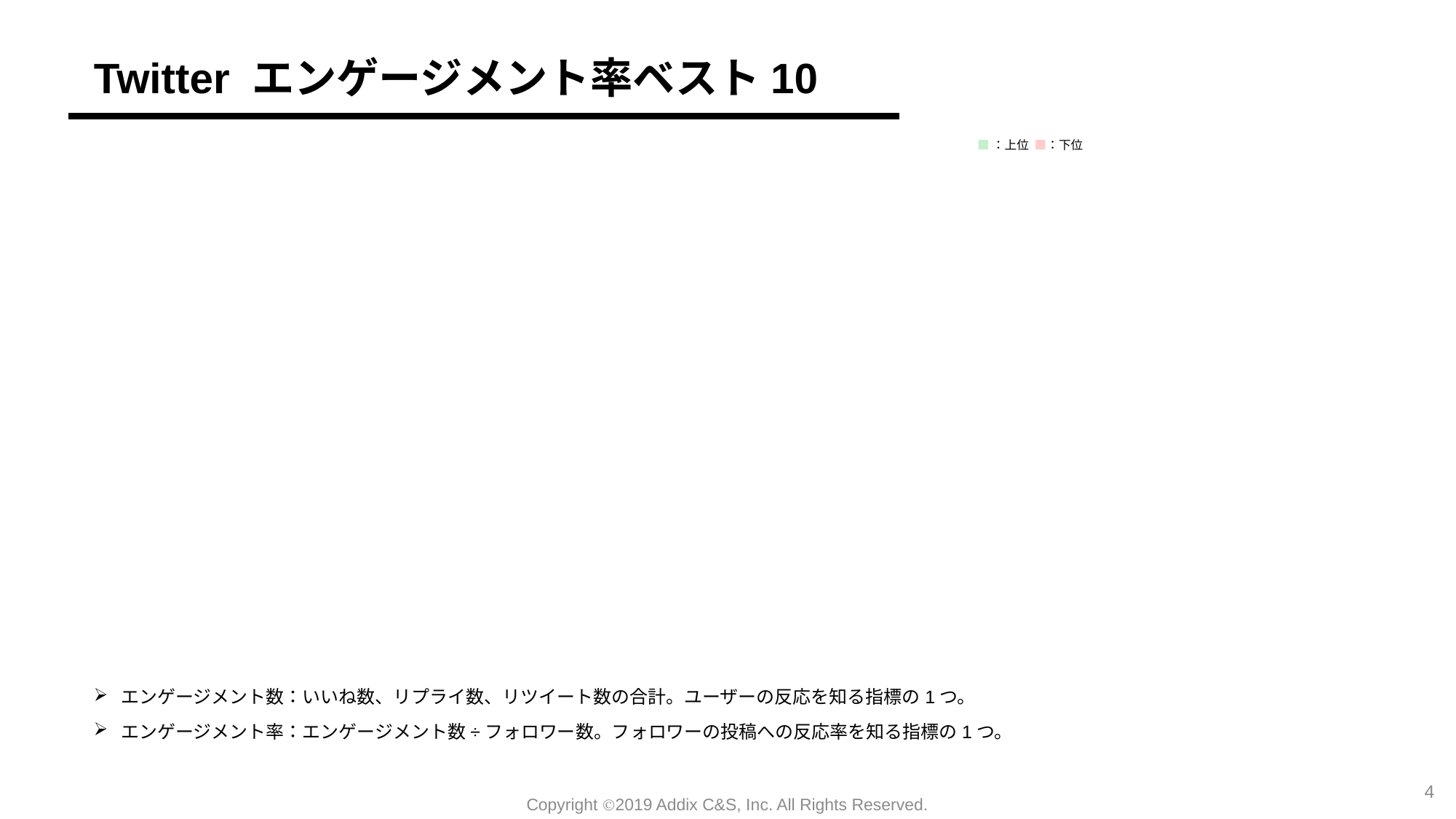

# Twitter エンゲージメント率ベスト10
■：上位  ■：下位

エンゲージメント数：いいね数、リプライ数、リツイート数の合計。ユーザーの反応を知る指標の1つ。
エンゲージメント率：エンゲージメント数÷フォロワー数。フォロワーの投稿への反応率を知る指標の1つ。
4